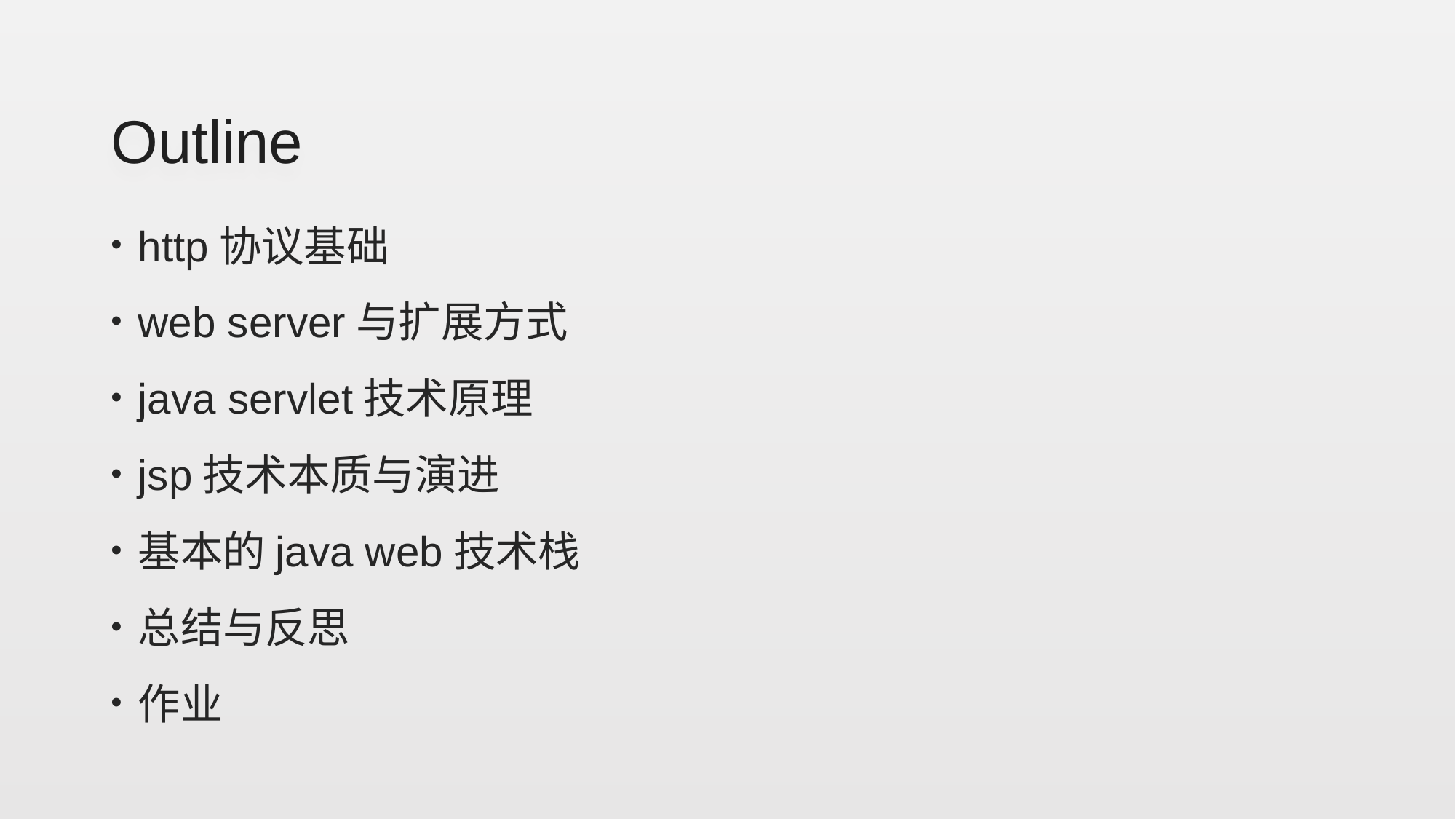

# Outline
http协议基础
web server与扩展方式
java servlet技术原理
jsp技术本质与演进
基本的java web技术栈
总结与反思
作业